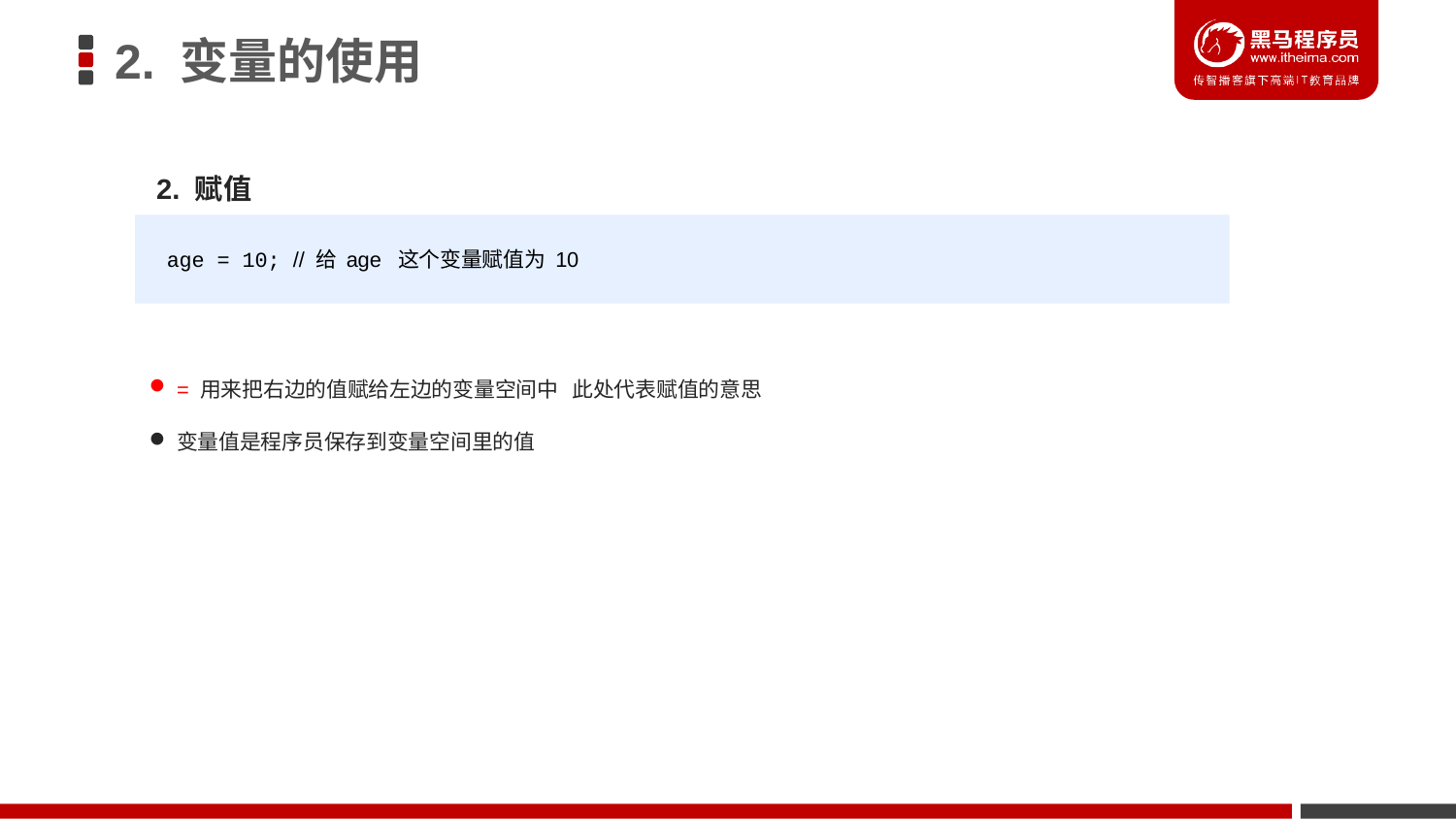

# 2. 变量的使用
2. 赋值
age = 10; // 给 age  这个变量赋值为 10
= 用来把右边的值赋给左边的变量空间中   此处代表赋值的意思
变量值是程序员保存到变量空间里的值